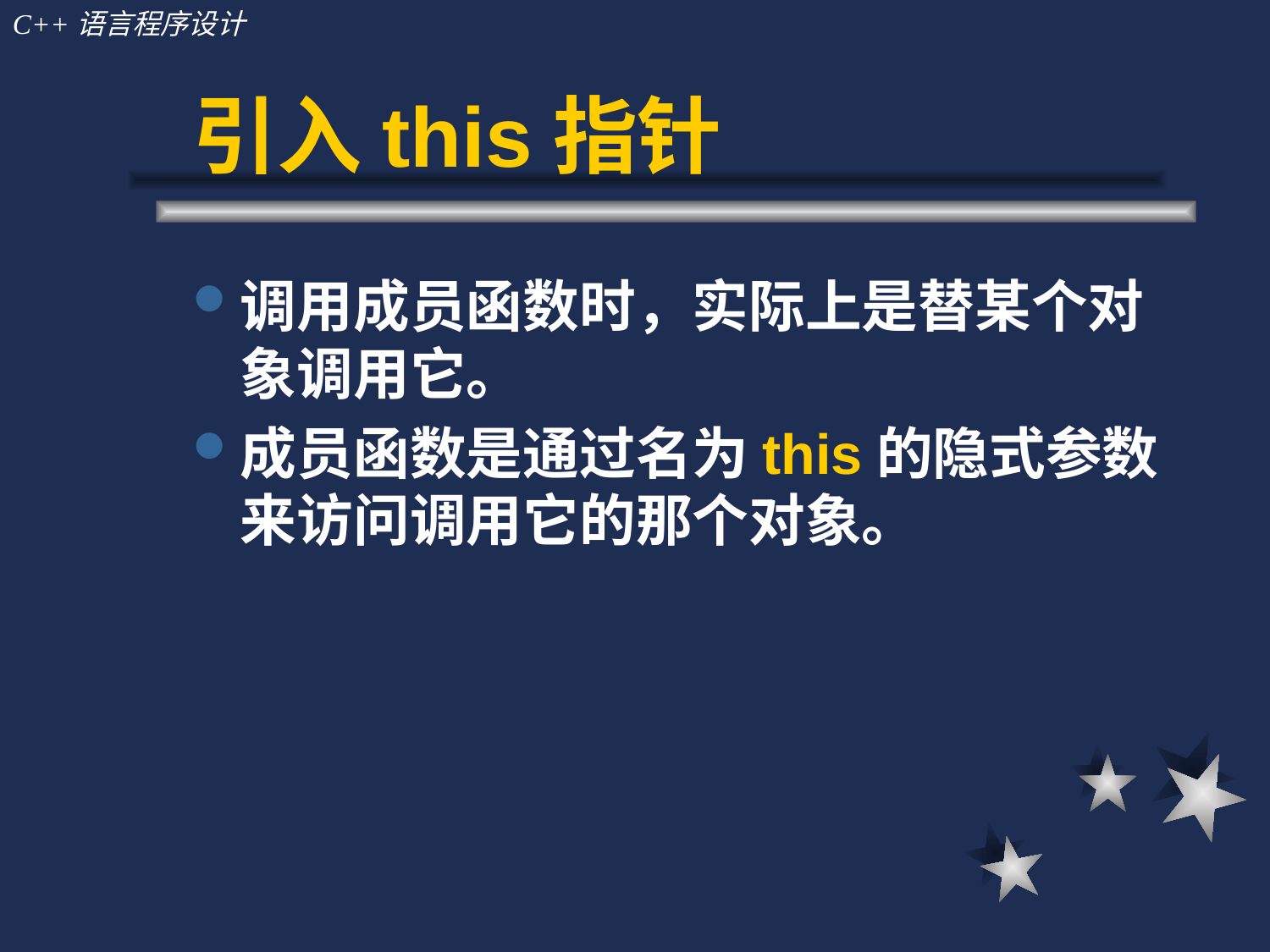

# 引入this指针
调用成员函数时，实际上是替某个对象调用它。
成员函数是通过名为this的隐式参数来访问调用它的那个对象。